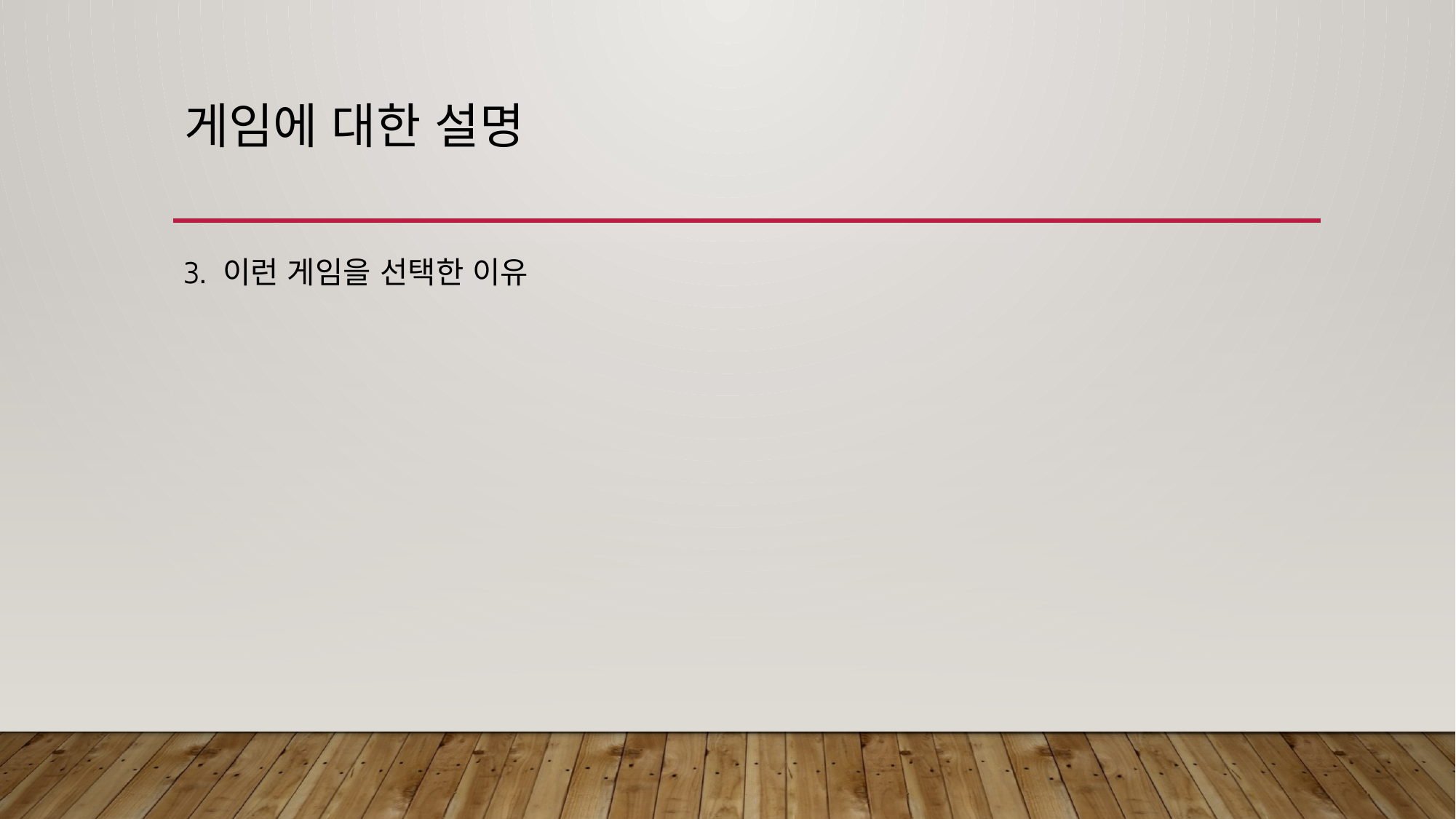

# 게임에 대한 설명
3. 이런 게임을 선택한 이유